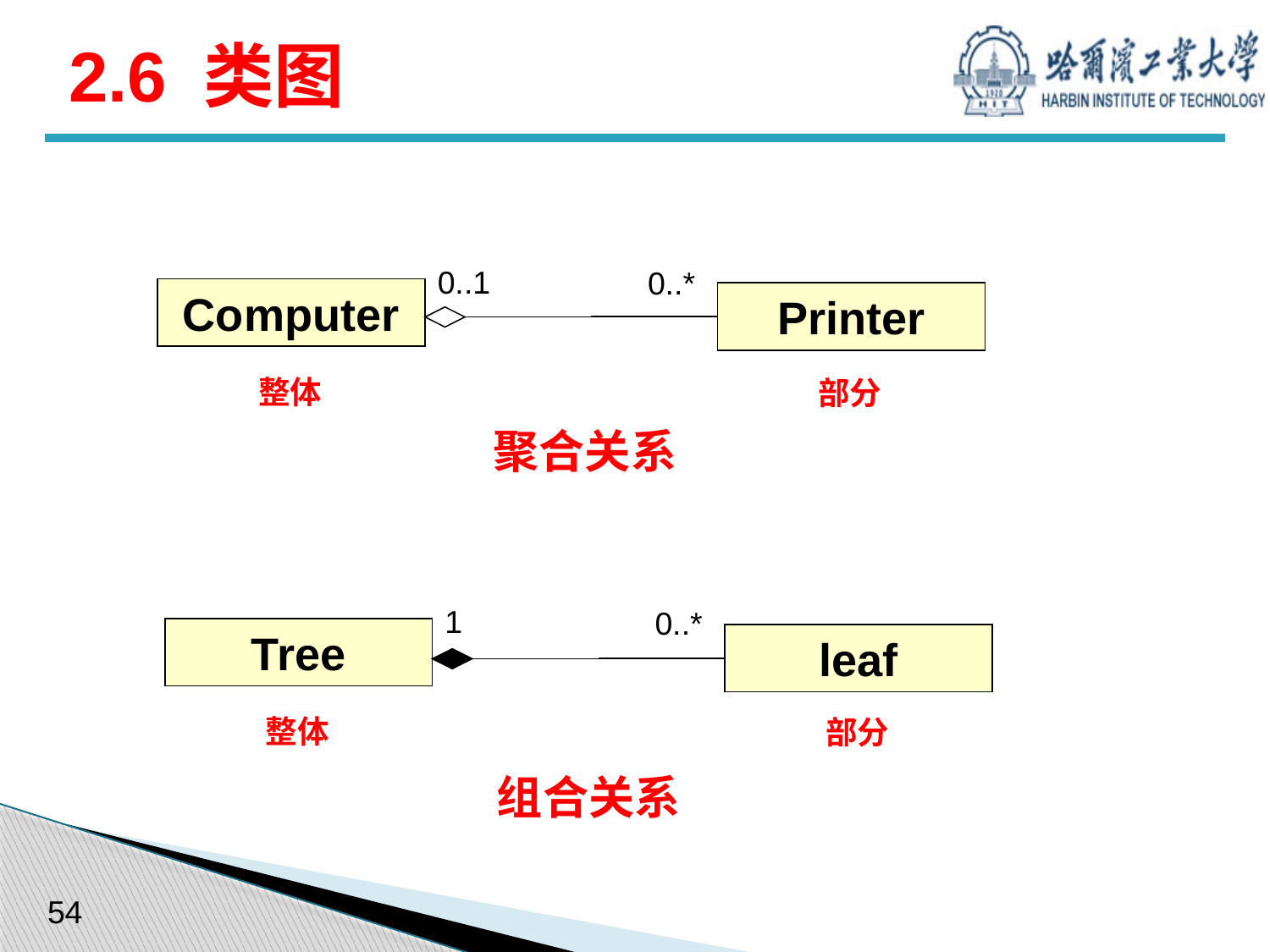

# 2.6 类图
0..1
0..*
Computer
Printer

整体
部分
聚合关系
1
0..*
Tree
leaf

整体
部分
组合关系